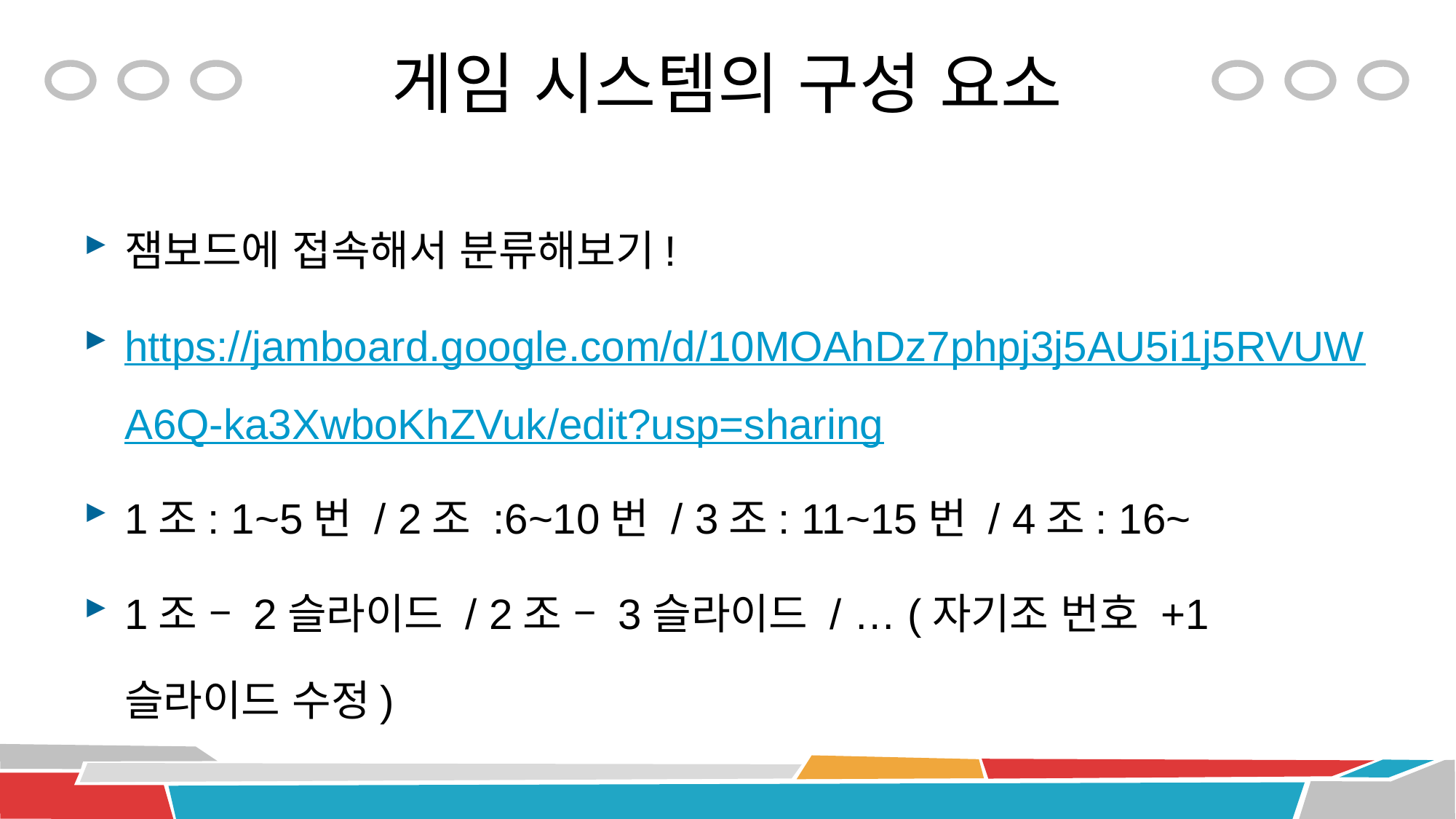

# 게임 시스템의 구성 요소
잼보드에 접속해서 분류해보기!
https://jamboard.google.com/d/10MOAhDz7phpj3j5AU5i1j5RVUWA6Q-ka3XwboKhZVuk/edit?usp=sharing
1조: 1~5번 / 2조 :6~10번 / 3조: 11~15번 / 4조: 16~
1조 – 2슬라이드 / 2조 – 3슬라이드 / … (자기조 번호 +1 슬라이드 수정)